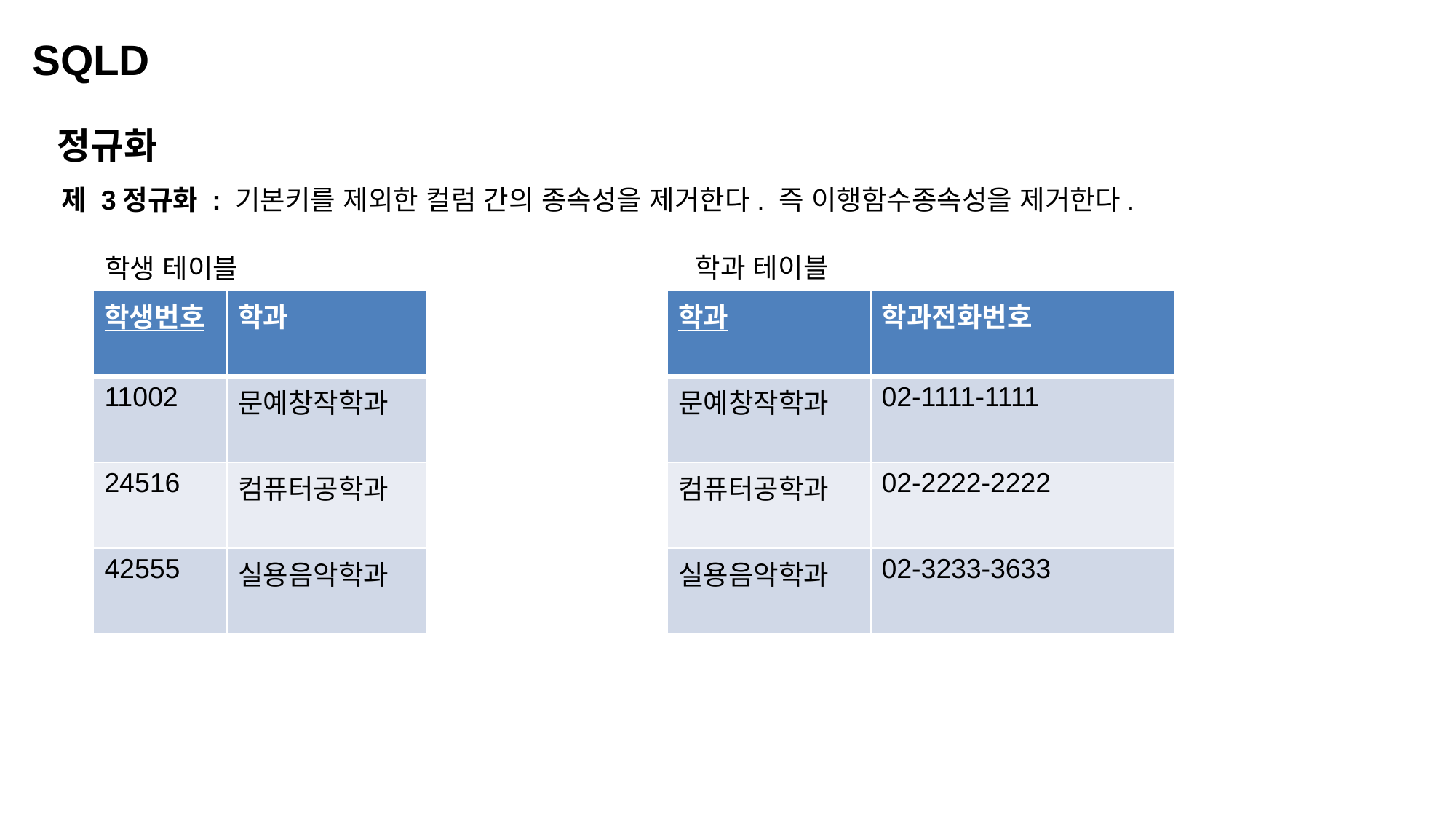

SQLD
정규화
제 3정규화 : 기본키를 제외한 컬럼 간의 종속성을 제거한다. 즉 이행함수종속성을 제거한다.
학과 테이블
학생 테이블
| 학생번호 | 학과 |
| --- | --- |
| 11002 | 문예창작학과 |
| 24516 | 컴퓨터공학과 |
| 42555 | 실용음악학과 |
| 학과 | 학과전화번호 |
| --- | --- |
| 문예창작학과 | 02-1111-1111 |
| 컴퓨터공학과 | 02-2222-2222 |
| 실용음악학과 | 02-3233-3633 |